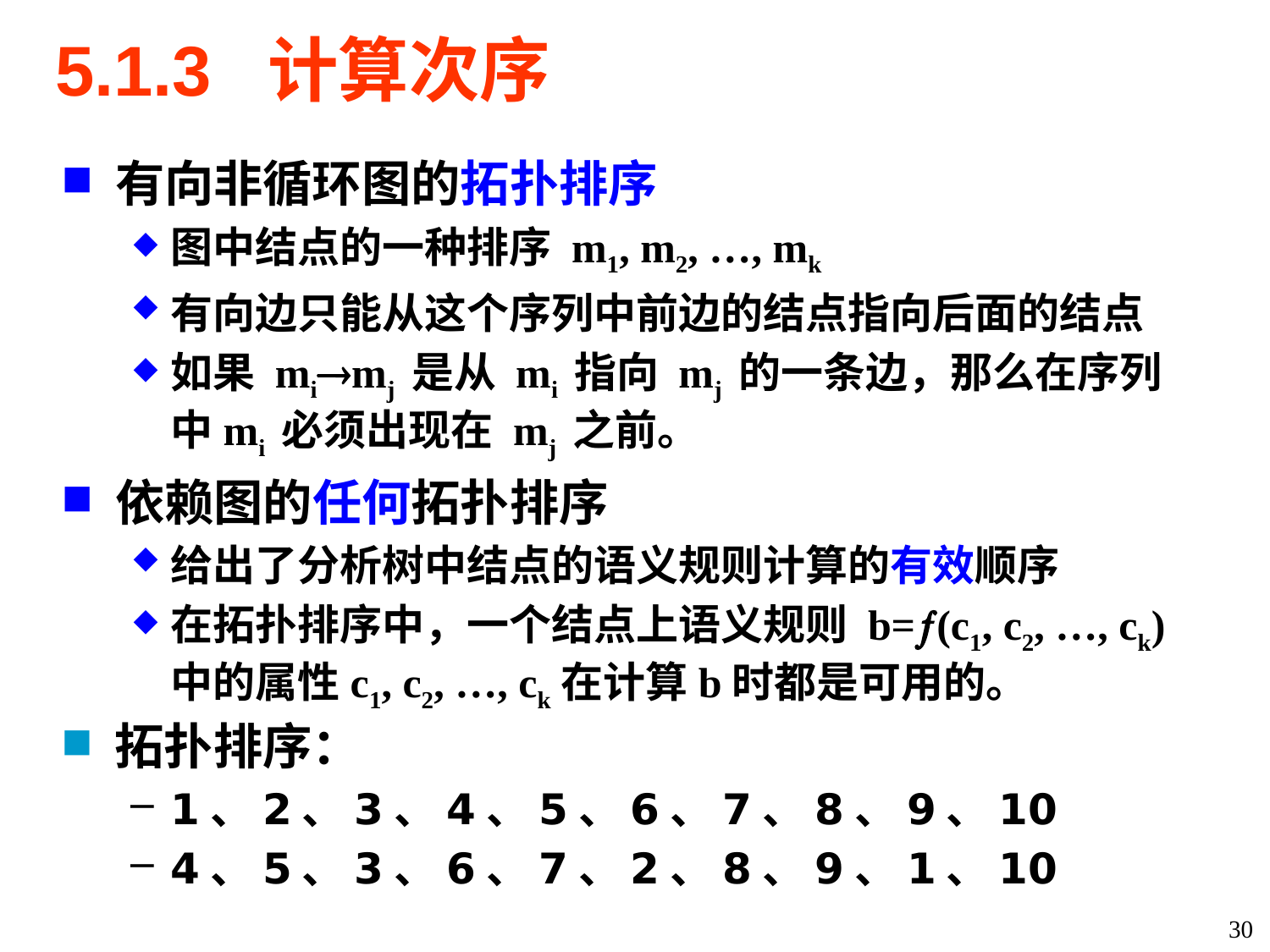

# 5.1.3  计算次序
有向非循环图的拓扑排序
图中结点的一种排序 m1, m2, …, mk
有向边只能从这个序列中前边的结点指向后面的结点
如果 mi→mj 是从 mi 指向 mj 的一条边，那么在序列中mi 必须出现在 mj 之前。
依赖图的任何拓扑排序
给出了分析树中结点的语义规则计算的有效顺序
在拓扑排序中，一个结点上语义规则 b=ƒ(c1, c2, …, ck) 中的属性c1, c2, …, ck在计算b时都是可用的。

拓扑排序：
1、2、3、4、5、6、7、8、9、10
4、5、3、6、7、2、8、9、1、10
30